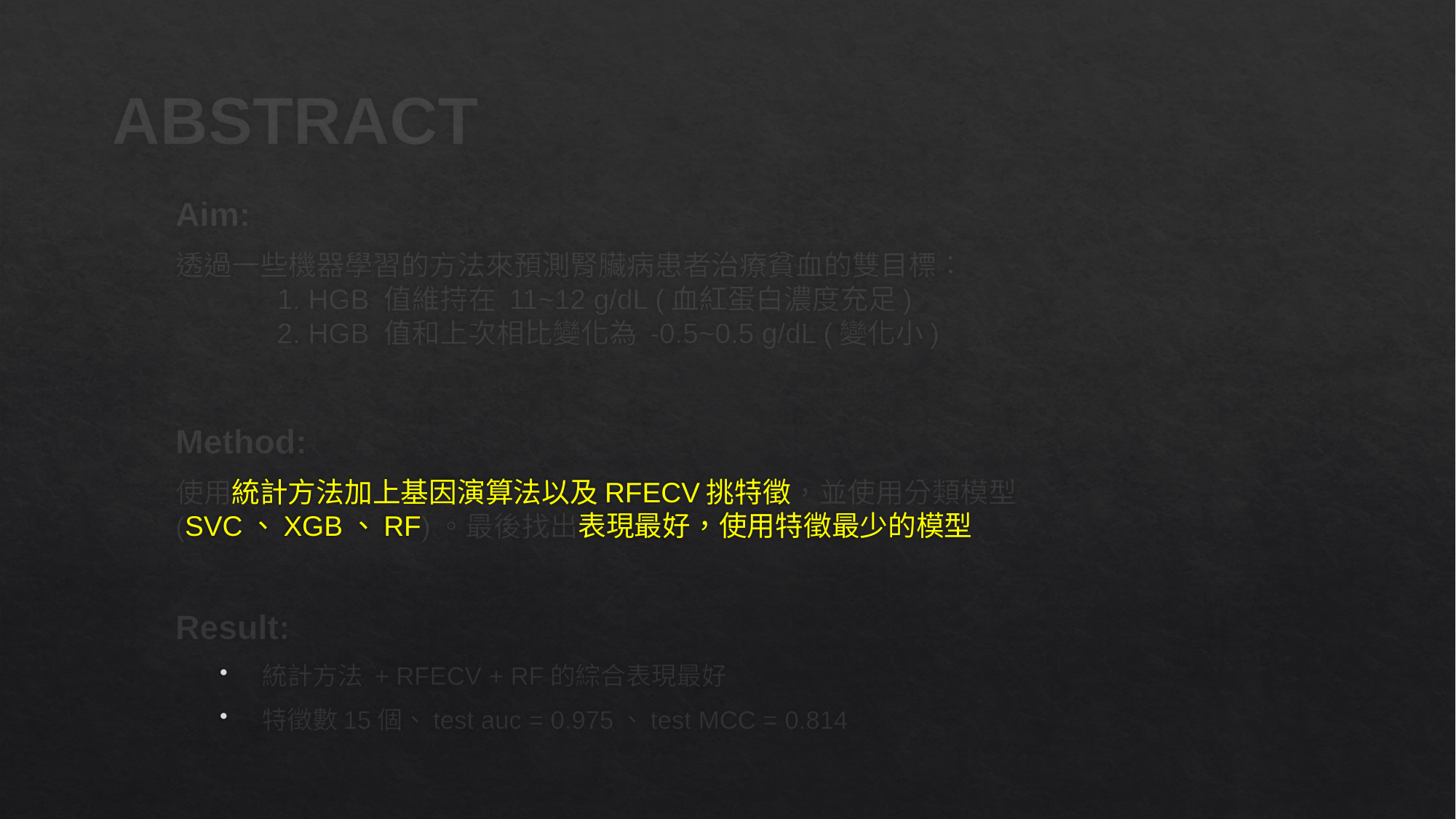

# ABSTRACT
Aim:
透過一些機器學習的方法來預測腎臟病患者治療貧血的雙目標：
	1. HGB 值維持在 11~12 g/dL (血紅蛋白濃度充足)
	2. HGB 值和上次相比變化為 -0.5~0.5 g/dL (變化小)

Method:
使用統計方法加上基因演算法以及RFECV挑特徵，並使用分類模型(SVC、XGB、RF)。最後找出表現最好，使用特徵最少的模型

Result:
統計方法 + RFECV + RF的綜合表現最好
特徵數15個、test auc = 0.975、test MCC = 0.814